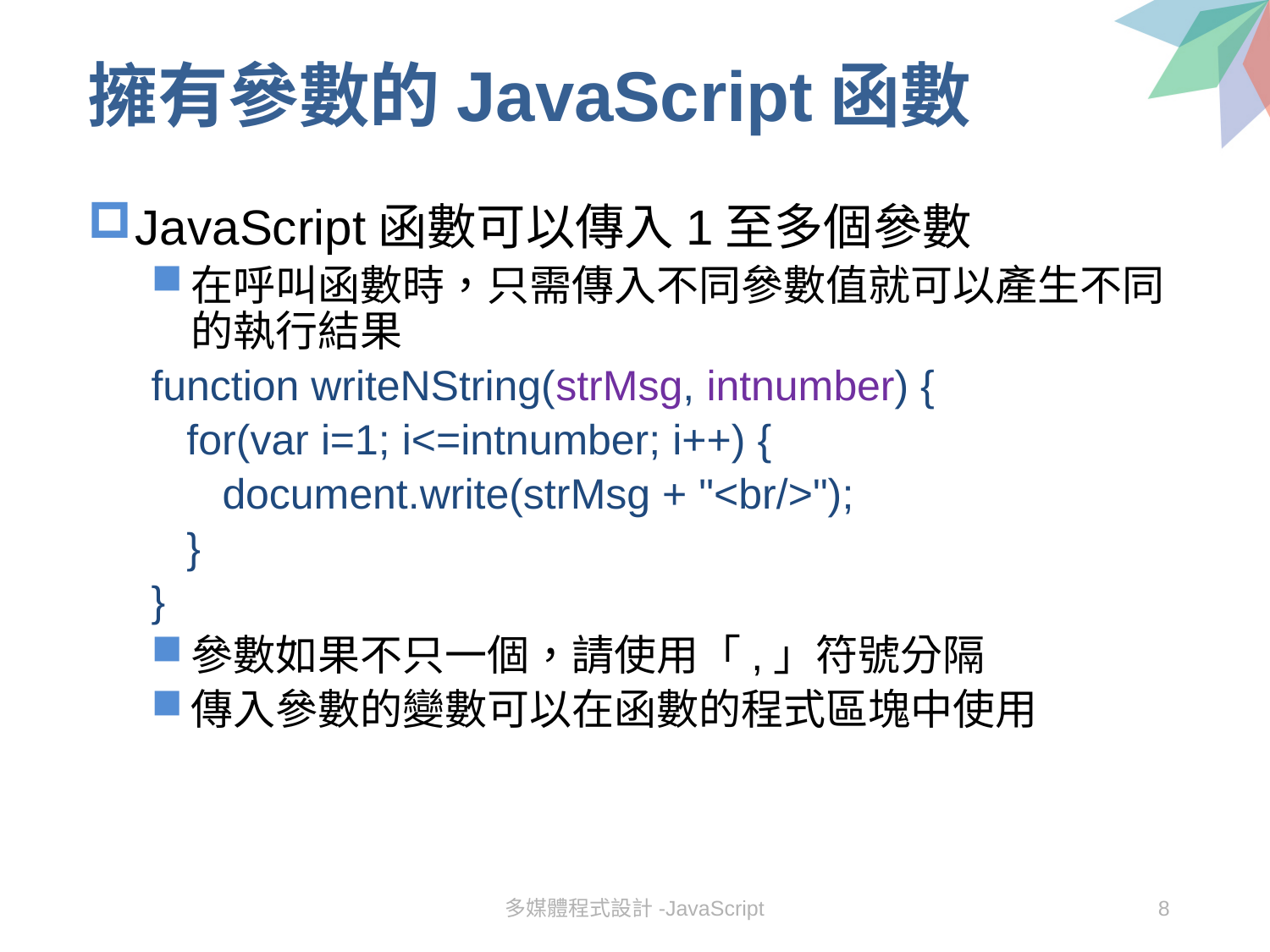

# 擁有參數的JavaScript函數
JavaScript函數可以傳入1至多個參數
在呼叫函數時，只需傳入不同參數值就可以產生不同的執行結果
function writeNString(strMsg, intnumber) {
   for(var i=1; i<=intnumber; i++) {
      document.write(strMsg + "<br/>");
   }
}
參數如果不只一個，請使用「,」符號分隔
傳入參數的變數可以在函數的程式區塊中使用
多媒體程式設計-JavaScript
8